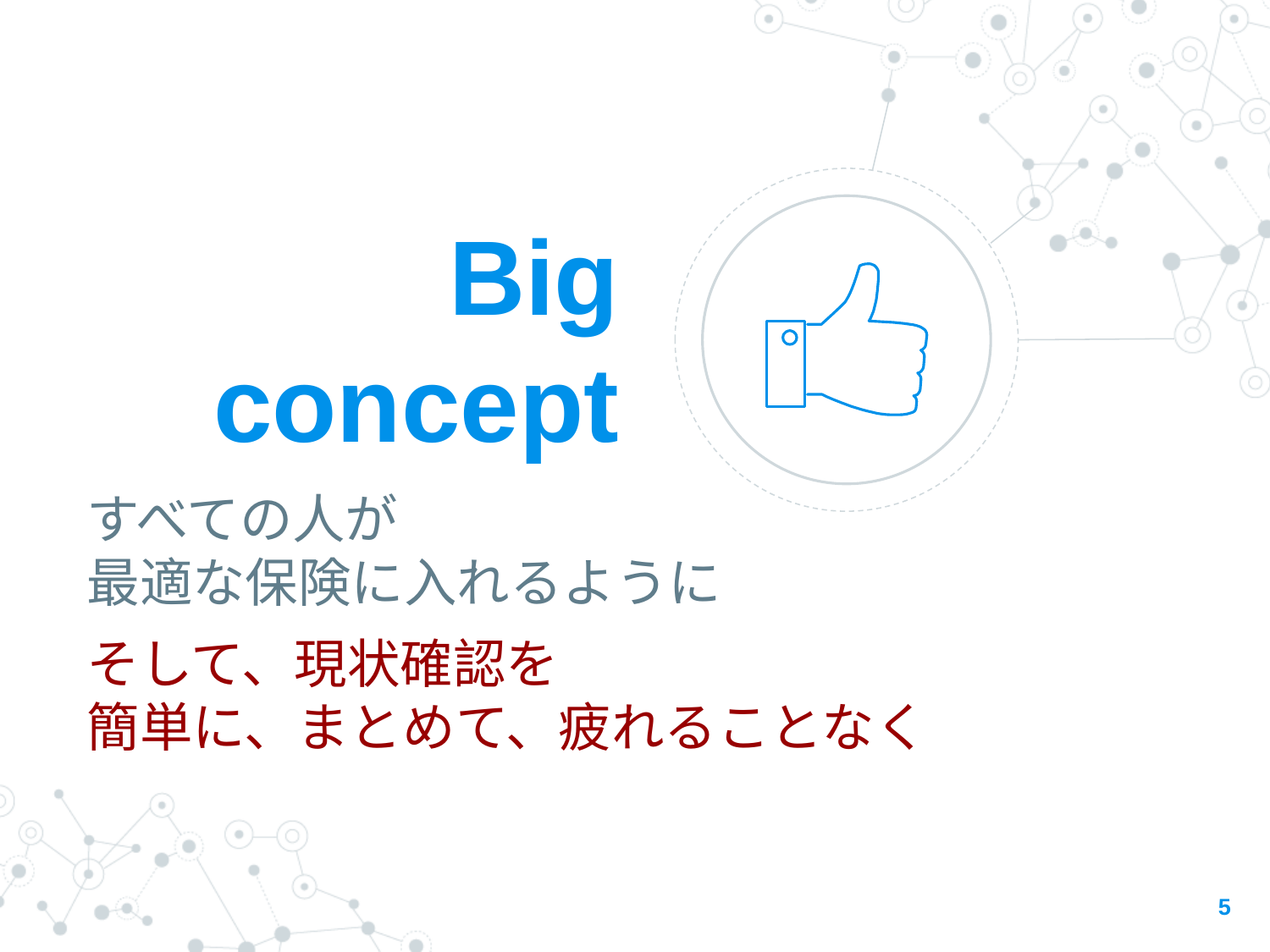

Big concept

すべての人が
最適な保険に入れるように
そして、現状確認を
簡単に、まとめて、疲れることなく
5